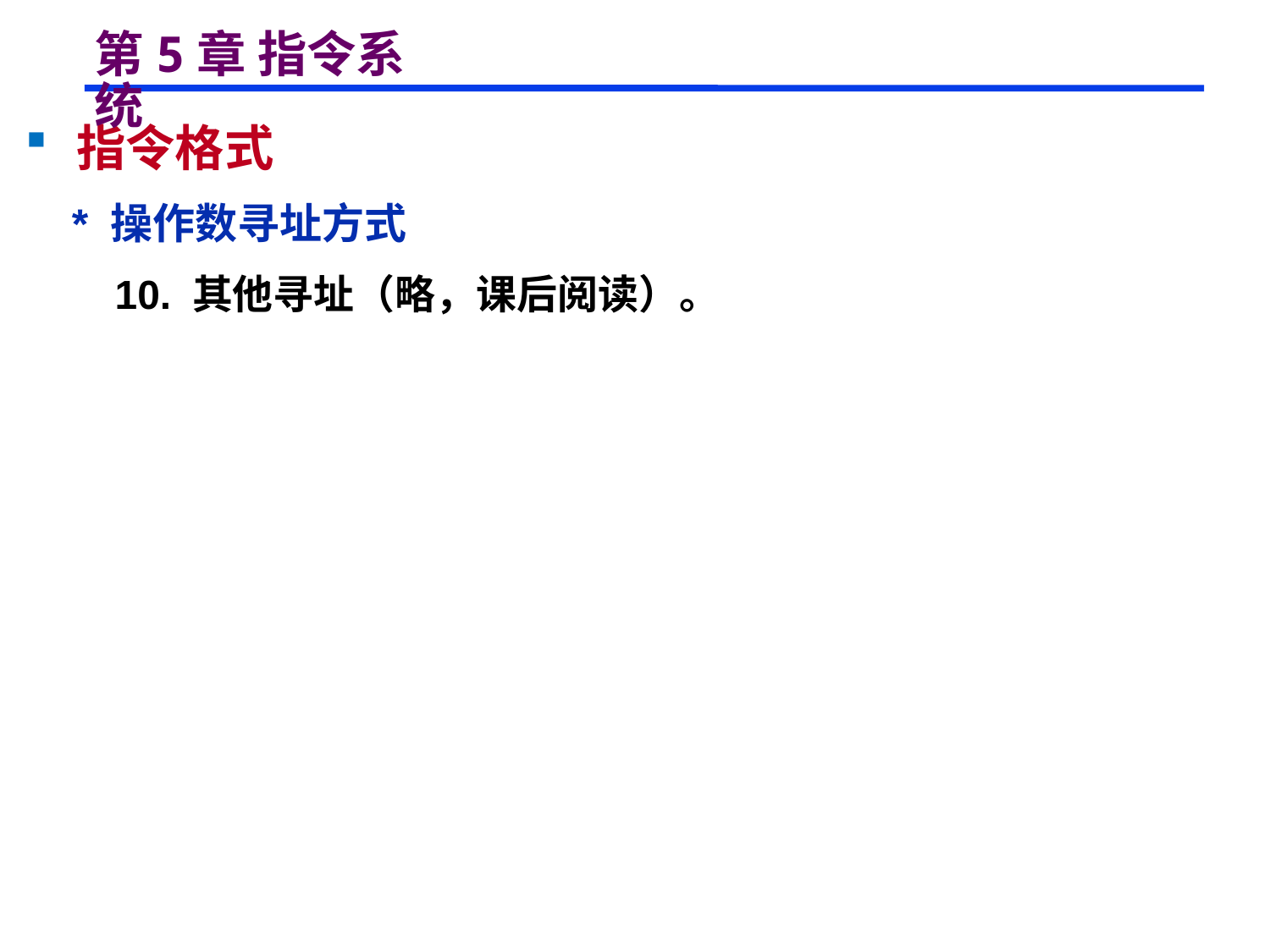

# 第5章 指令系统
 指令格式
    * 操作数寻址方式
        10. 其他寻址（略，课后阅读）。